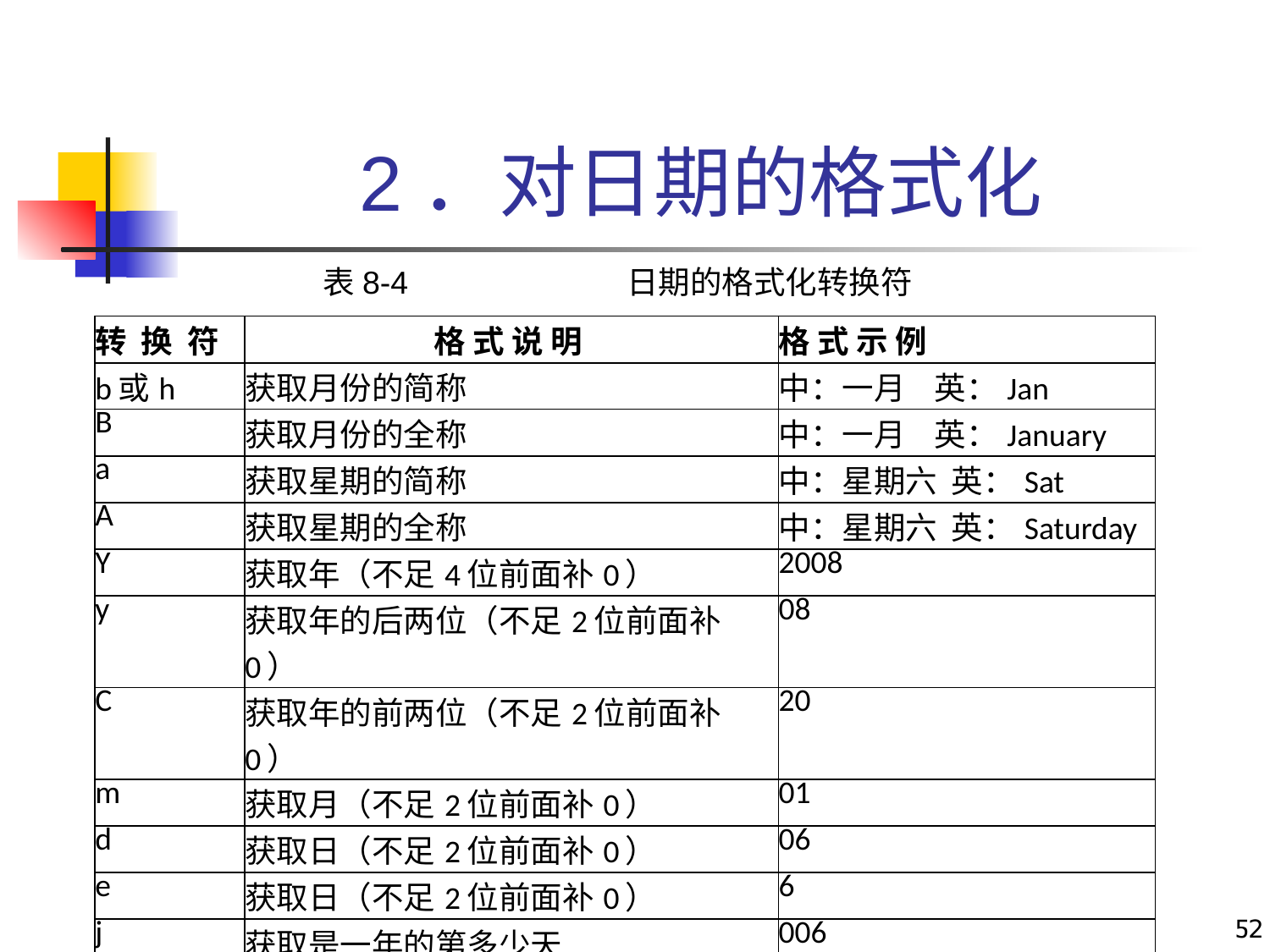

# 2．对日期的格式化
表8-4	                   日期的格式化转换符
| 转 换 符 | 格 式 说 明 | 格 式 示 例 |
| --- | --- | --- |
| b或h | 获取月份的简称 | 中：一月 英：Jan |
| B | 获取月份的全称 | 中：一月 英：January |
| a | 获取星期的简称 | 中：星期六 英：Sat |
| A | 获取星期的全称 | 中：星期六 英：Saturday |
| Y | 获取年（不足4位前面补0） | 2008 |
| y | 获取年的后两位（不足2位前面补0） | 08 |
| C | 获取年的前两位（不足2位前面补0） | 20 |
| m | 获取月（不足2位前面补0） | 01 |
| d | 获取日（不足2位前面补0） | 06 |
| e | 获取日（不足2位前面补0） | 6 |
| j | 获取是一年的第多少天 | 006 |
52